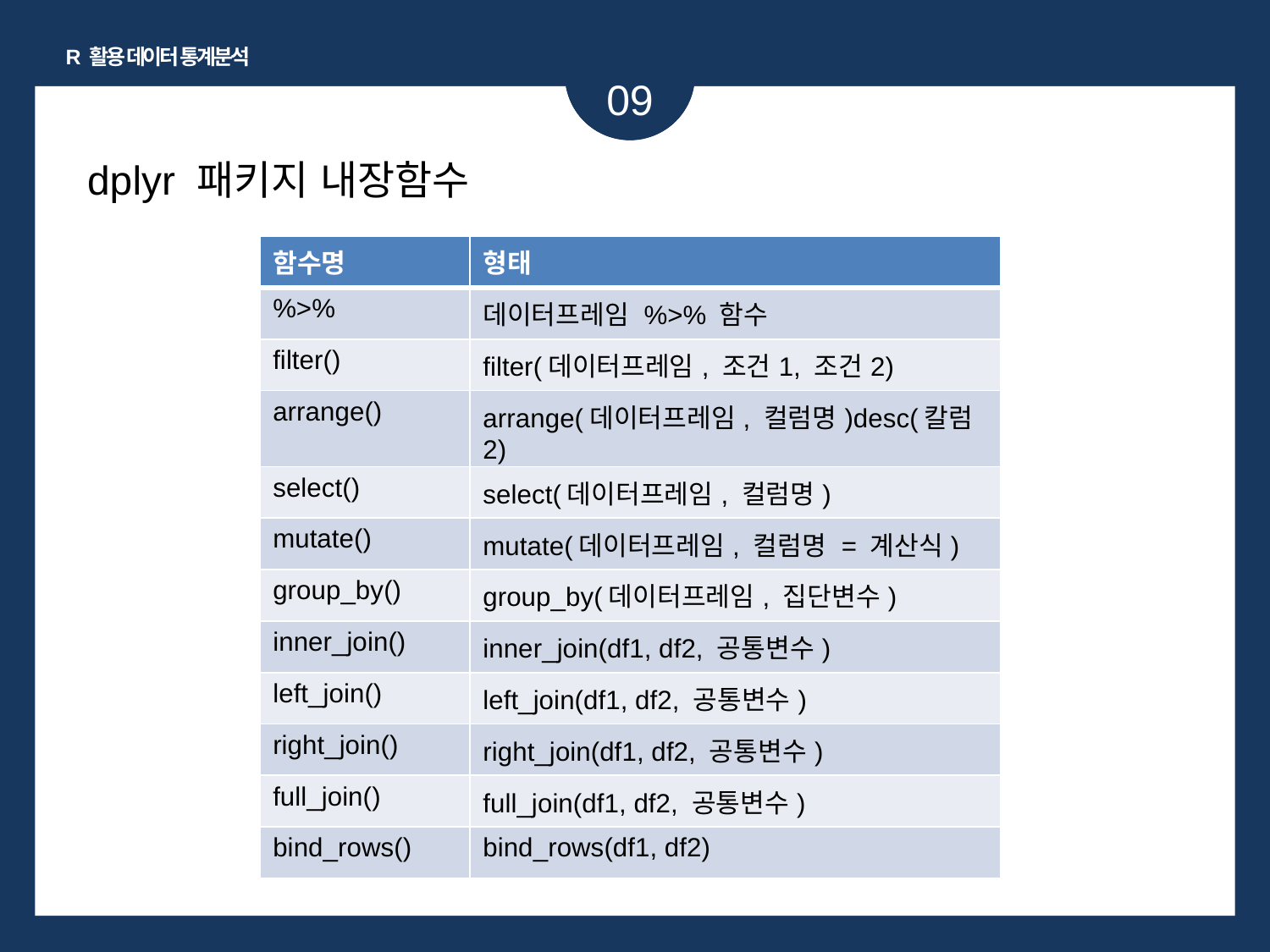

R 활용 데이터 통계분석
09
dplyr 패키지 내장함수
| 함수명 | 형태 |
| --- | --- |
| %>% | 데이터프레임 %>% 함수 |
| filter() | filter(데이터프레임, 조건1, 조건2) |
| arrange() | arrange(데이터프레임, 컬럼명)desc(칼럼2) |
| select() | select(데이터프레임, 컬럼명) |
| mutate() | mutate(데이터프레임, 컬럼명 = 계산식) |
| group\_by() | group\_by(데이터프레임, 집단변수) |
| inner\_join() | inner\_join(df1, df2, 공통변수) |
| left\_join() | left\_join(df1, df2, 공통변수) |
| right\_join() | right\_join(df1, df2, 공통변수) |
| full\_join() | full\_join(df1, df2, 공통변수) |
| bind\_rows() | bind\_rows(df1, df2) |